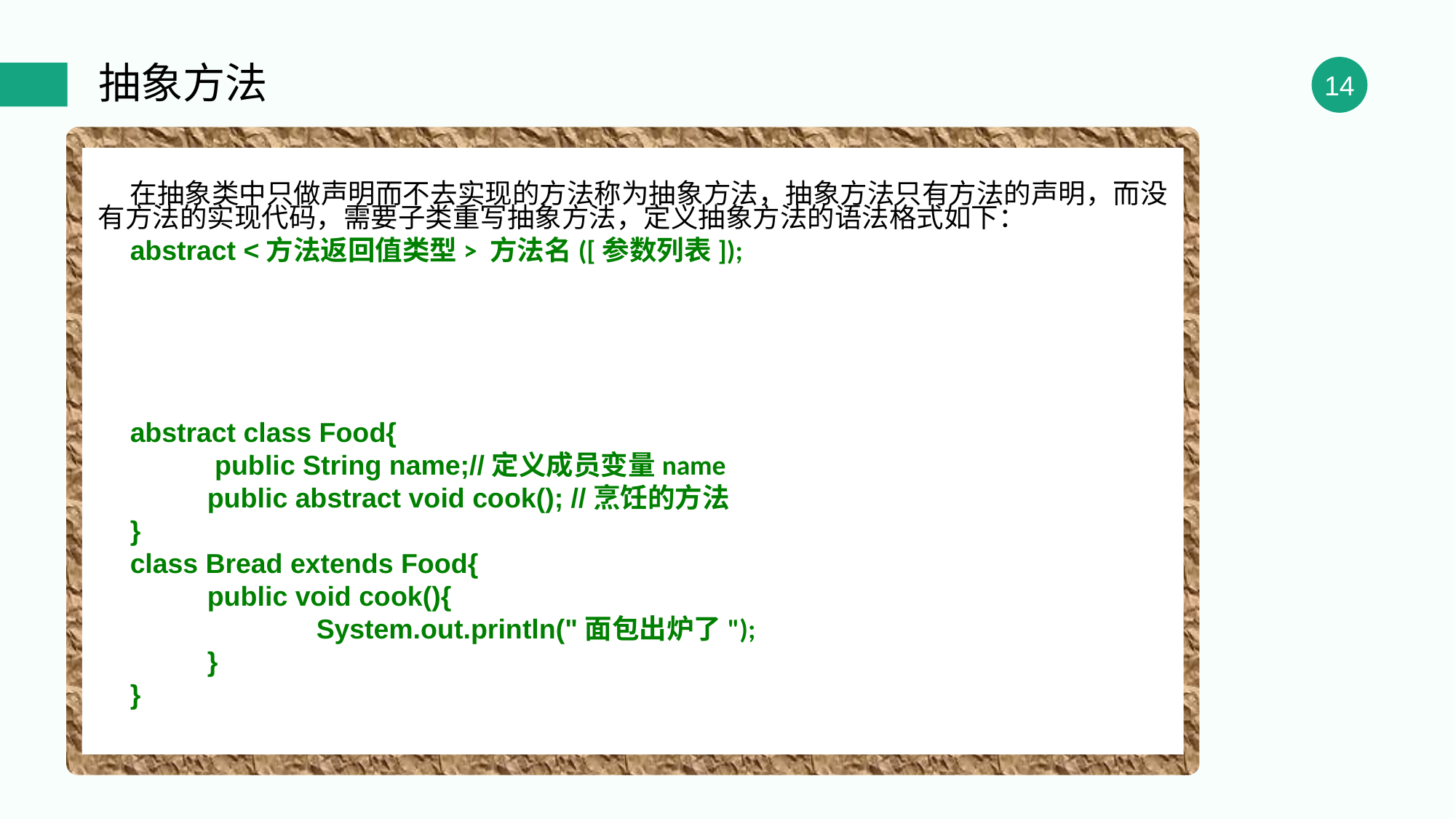

抽象方法

在抽象类中只做声明而不去实现的方法称为抽象方法，抽象方法只有方法的声明，而没有方法的实现代码，需要子类重写抽象方法，定义抽象方法的语法格式如下：
abstract <方法返回值类型> 方法名([参数列表]);
abstract class Food{
	 public String name;//定义成员变量name
	public abstract void cook(); //烹饪的方法
}
class Bread extends Food{
	public void cook(){
		System.out.println("面包出炉了");
	}
}